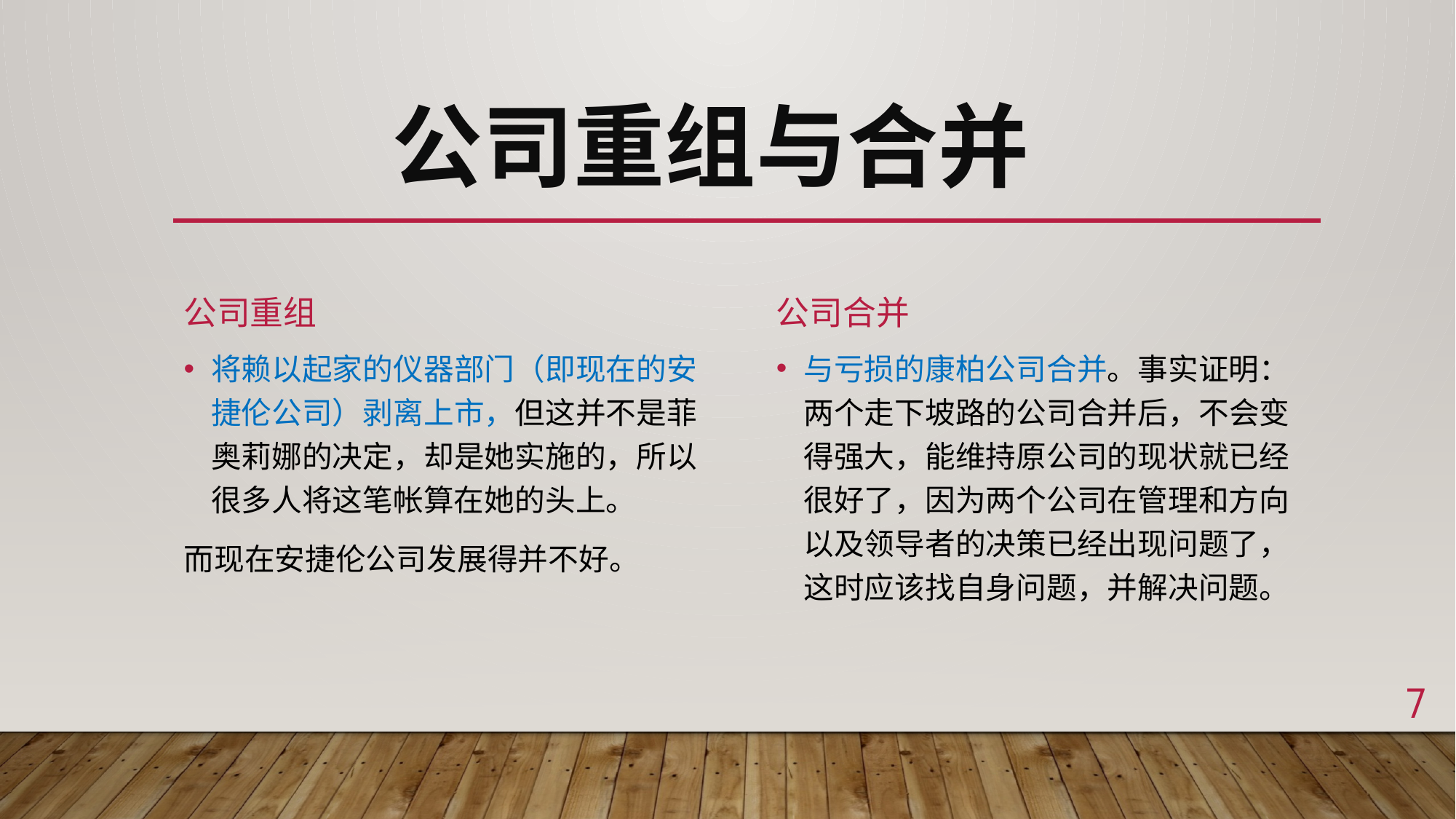

# 公司重组与合并
公司重组
公司合并
与亏损的康柏公司合并。事实证明：两个走下坡路的公司合并后，不会变得强大，能维持原公司的现状就已经很好了，因为两个公司在管理和方向以及领导者的决策已经出现问题了，这时应该找自身问题，并解决问题。

将赖以起家的仪器部门（即现在的安捷伦公司）剥离上市，但这并不是菲奥莉娜的决定，却是她实施的，所以很多人将这笔帐算在她的头上。
而现在安捷伦公司发展得并不好。
7